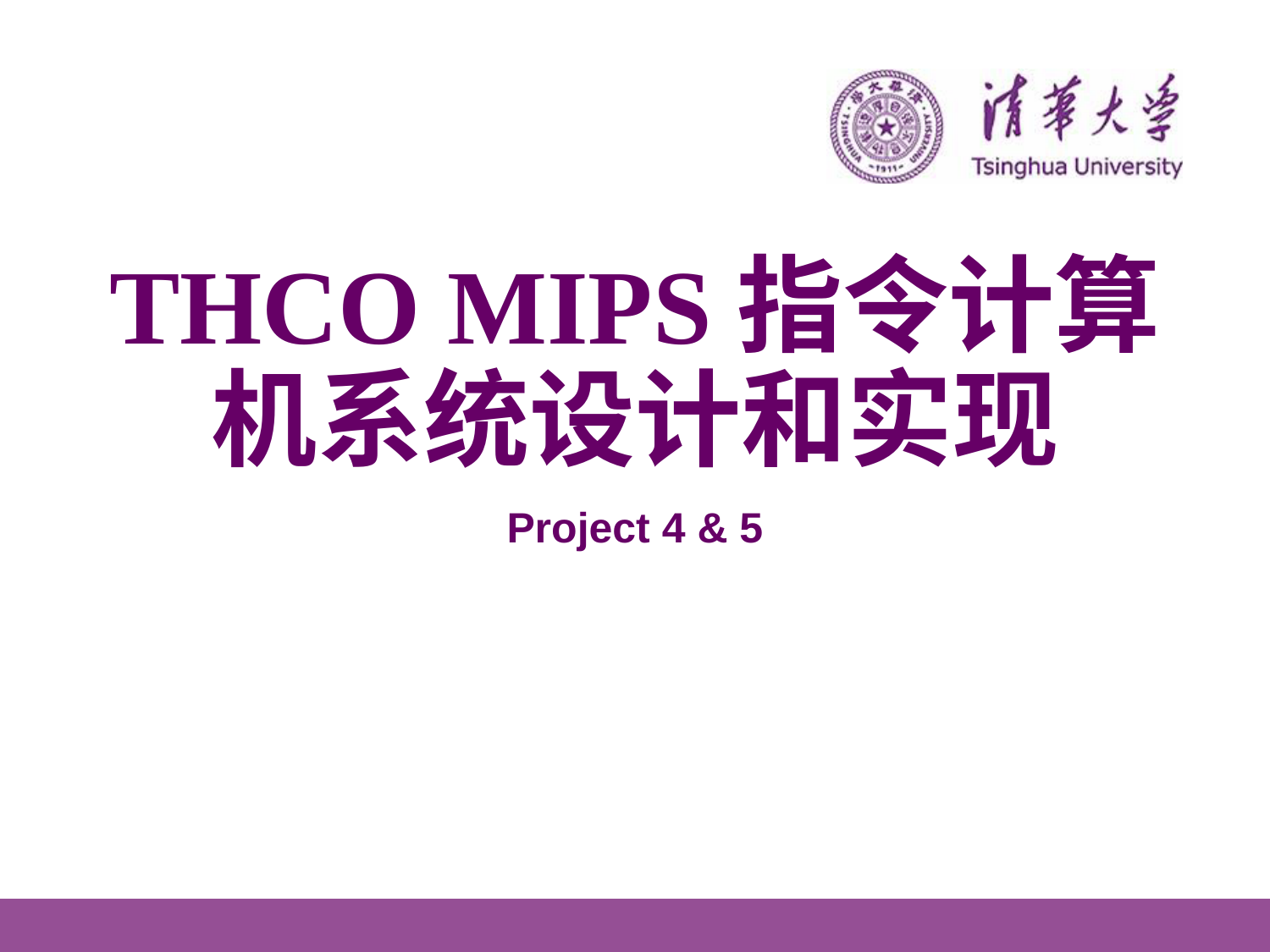

# THCO MIPS指令计算机系统设计和实现
Project 4 & 5